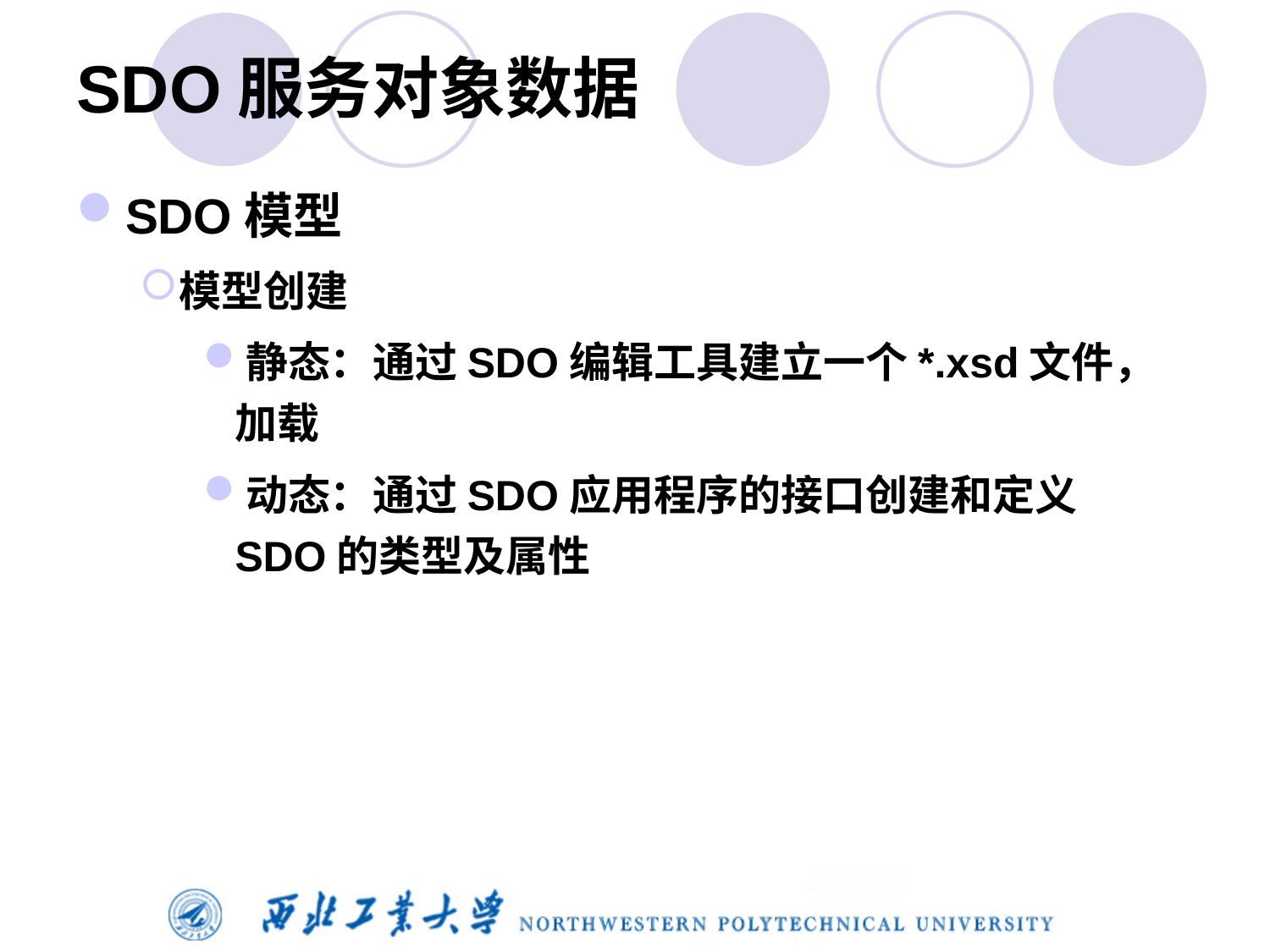

# SDO服务对象数据
SDO模型
模型创建
静态：通过SDO编辑工具建立一个*.xsd文件，加载
动态：通过SDO应用程序的接口创建和定义SDO的类型及属性